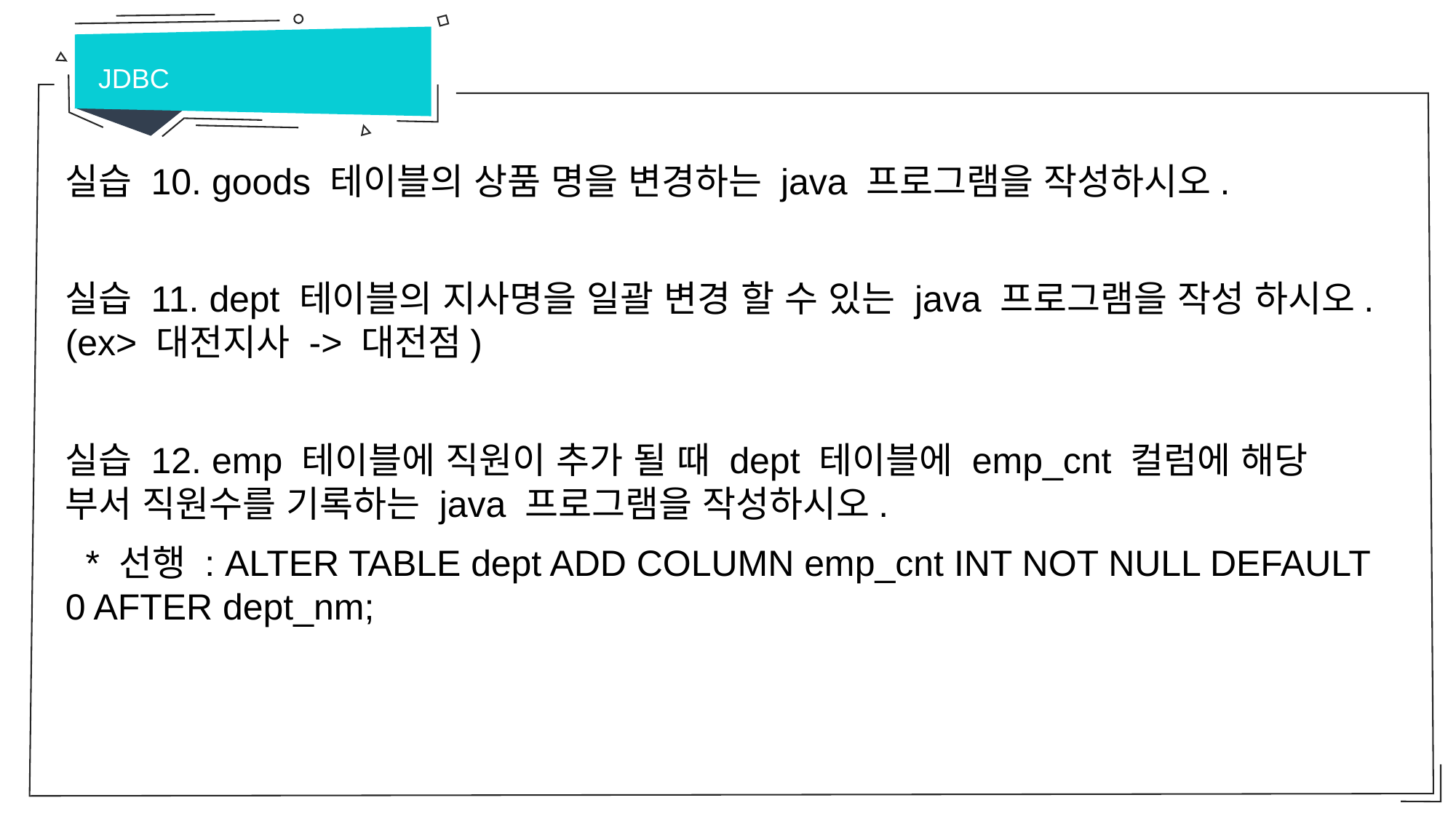

JDBC
실습 10. goods 테이블의 상품 명을 변경하는 java 프로그램을 작성하시오.

실습 11. dept 테이블의 지사명을 일괄 변경 할 수 있는 java 프로그램을 작성 하시오.(ex> 대전지사 -> 대전점)

실습 12. emp 테이블에 직원이 추가 될 때 dept 테이블에 emp_cnt 컬럼에 해당 부서 직원수를 기록하는 java 프로그램을 작성하시오.
  * 선행 : ALTER TABLE dept ADD COLUMN emp_cnt INT NOT NULL DEFAULT 0 AFTER dept_nm;